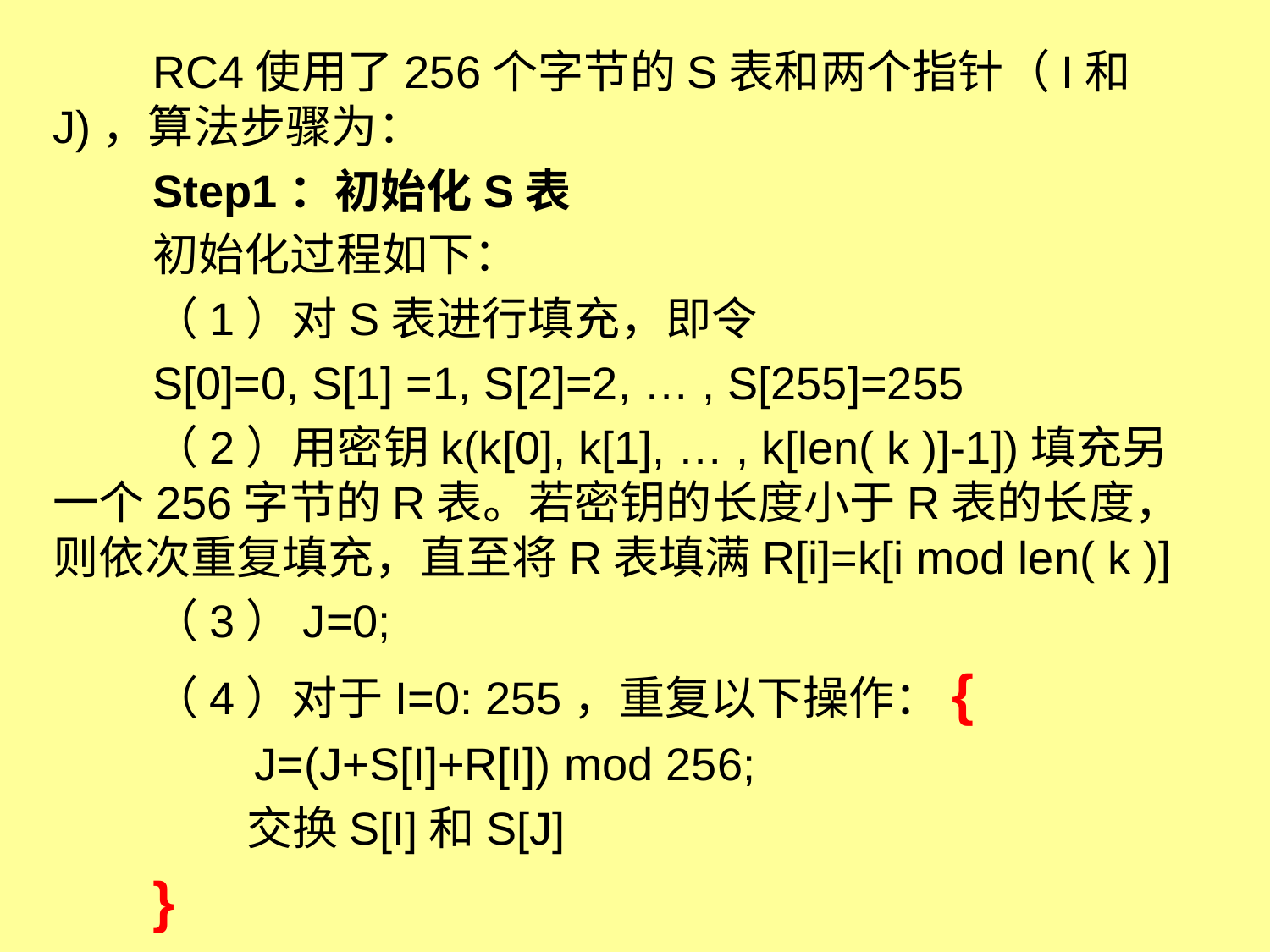

RC4使用了256个字节的S表和两个指针（I和J)，算法步骤为：
Step1：初始化S表
初始化过程如下：
（1）对S表进行填充，即令
S[0]=0, S[1] =1, S[2]=2, … , S[255]=255
（2）用密钥k(k[0], k[1], … , k[len( k )]-1])填充另一个256字节的R表。若密钥的长度小于R表的长度，则依次重复填充，直至将R表填满R[i]=k[i mod len( k )]
（3）J=0;
（4）对于I=0: 255，重复以下操作：{
        J=(J+S[I]+R[I]) mod 256;
        交换S[I]和S[J]
}